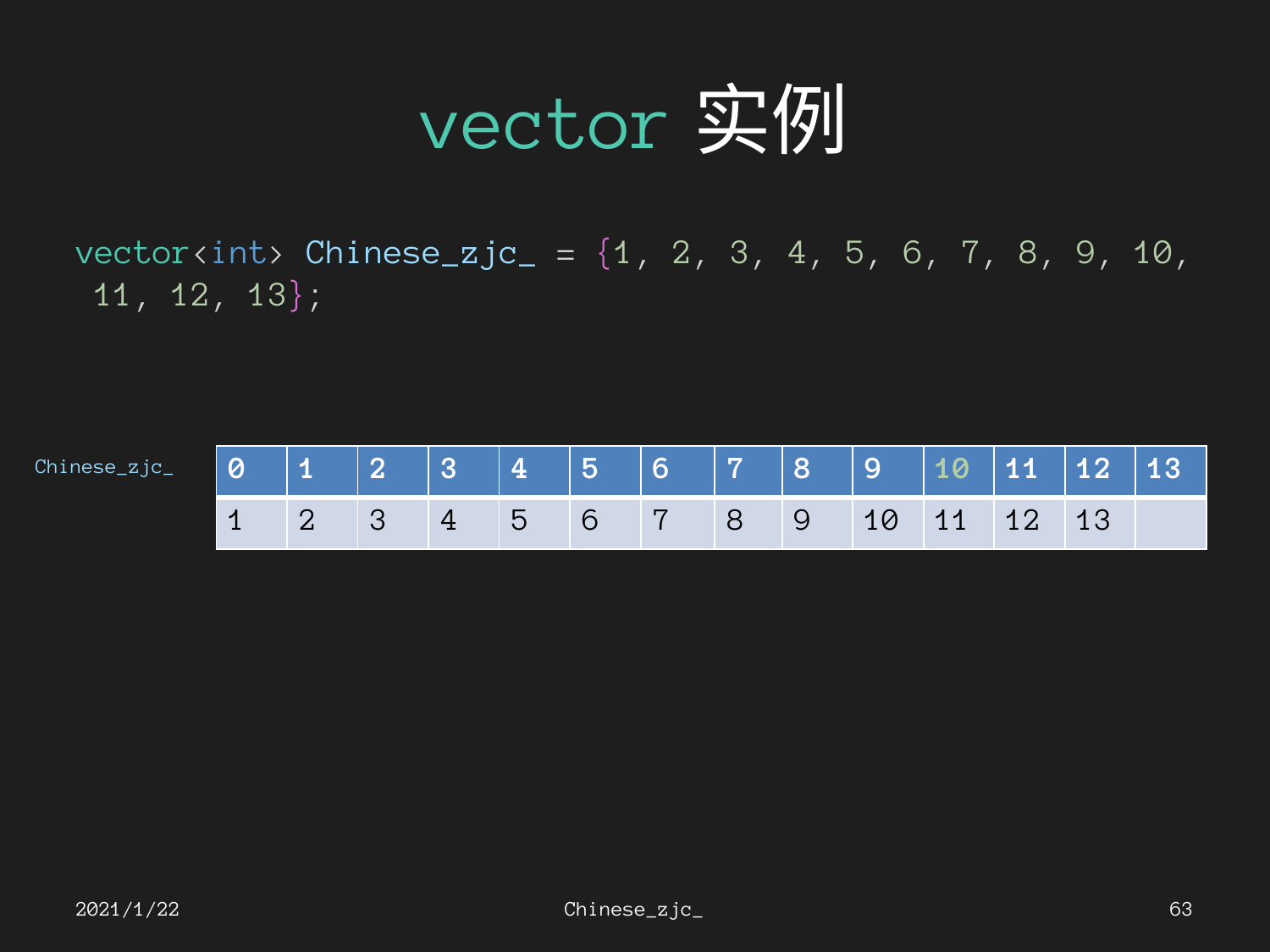

# vector实例
vector<int> Chinese_zjc_ = {1, 2, 3, 4, 5, 6, 7, 8, 9, 10, 11, 12, 13};
Chinese_zjc_
| 0 | 1 | 2 | 3 | 4 | 5 | 6 | 7 | 8 | 9 | 10 | 11 | 12 | 13 |
| --- | --- | --- | --- | --- | --- | --- | --- | --- | --- | --- | --- | --- | --- |
| 1 | 2 | 3 | 4 | 5 | 6 | 7 | 8 | 9 | 10 | 11 | 12 | 13 |  |
2021/1/22
Chinese_zjc_
63